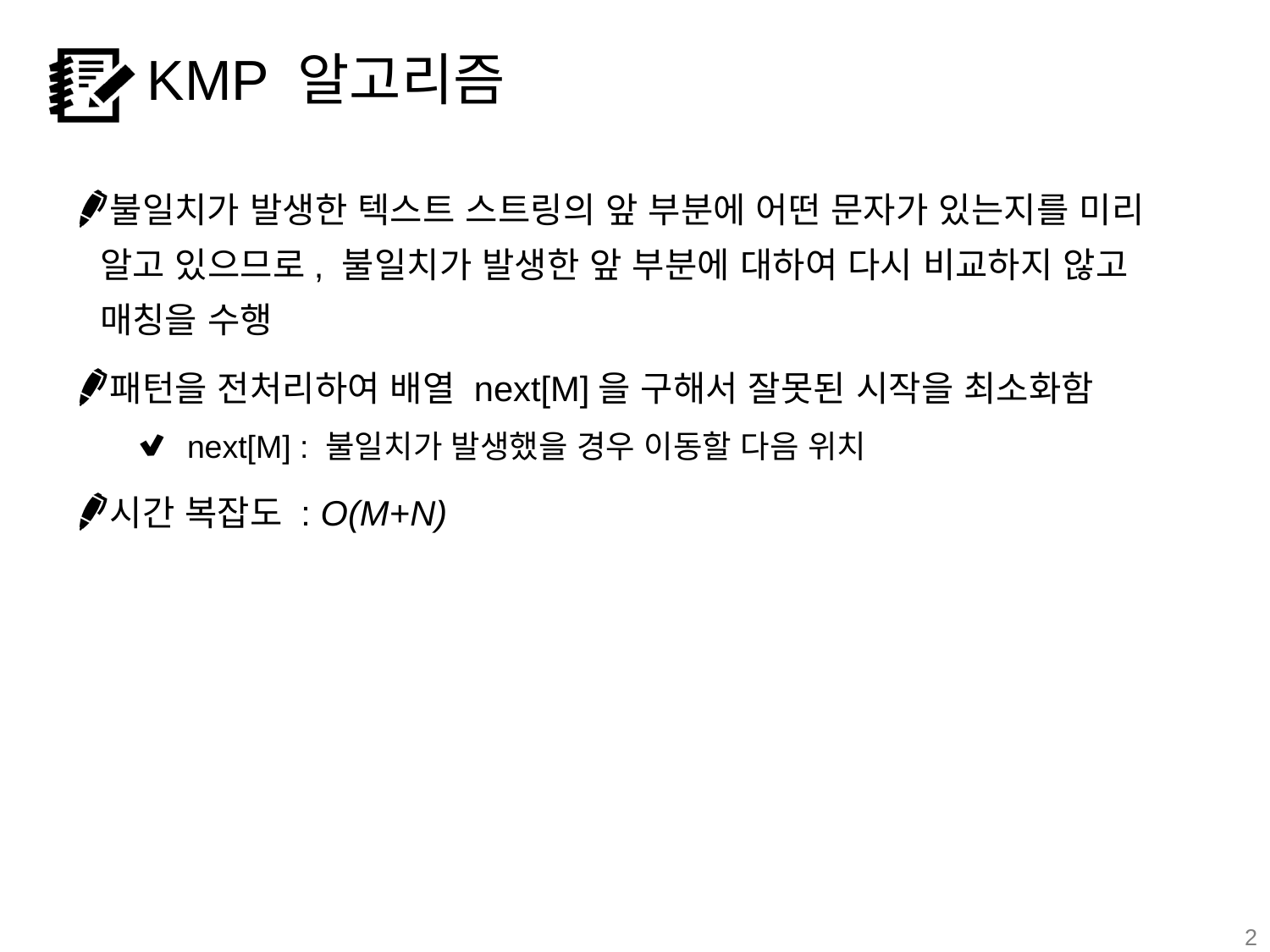

KMP 알고리즘
불일치가 발생한 텍스트 스트링의 앞 부분에 어떤 문자가 있는지를 미리 알고 있으므로, 불일치가 발생한 앞 부분에 대하여 다시 비교하지 않고 매칭을 수행
패턴을 전처리하여 배열 next[M]을 구해서 잘못된 시작을 최소화함
next[M] : 불일치가 발생했을 경우 이동할 다음 위치
시간 복잡도 : O(M+N)

2